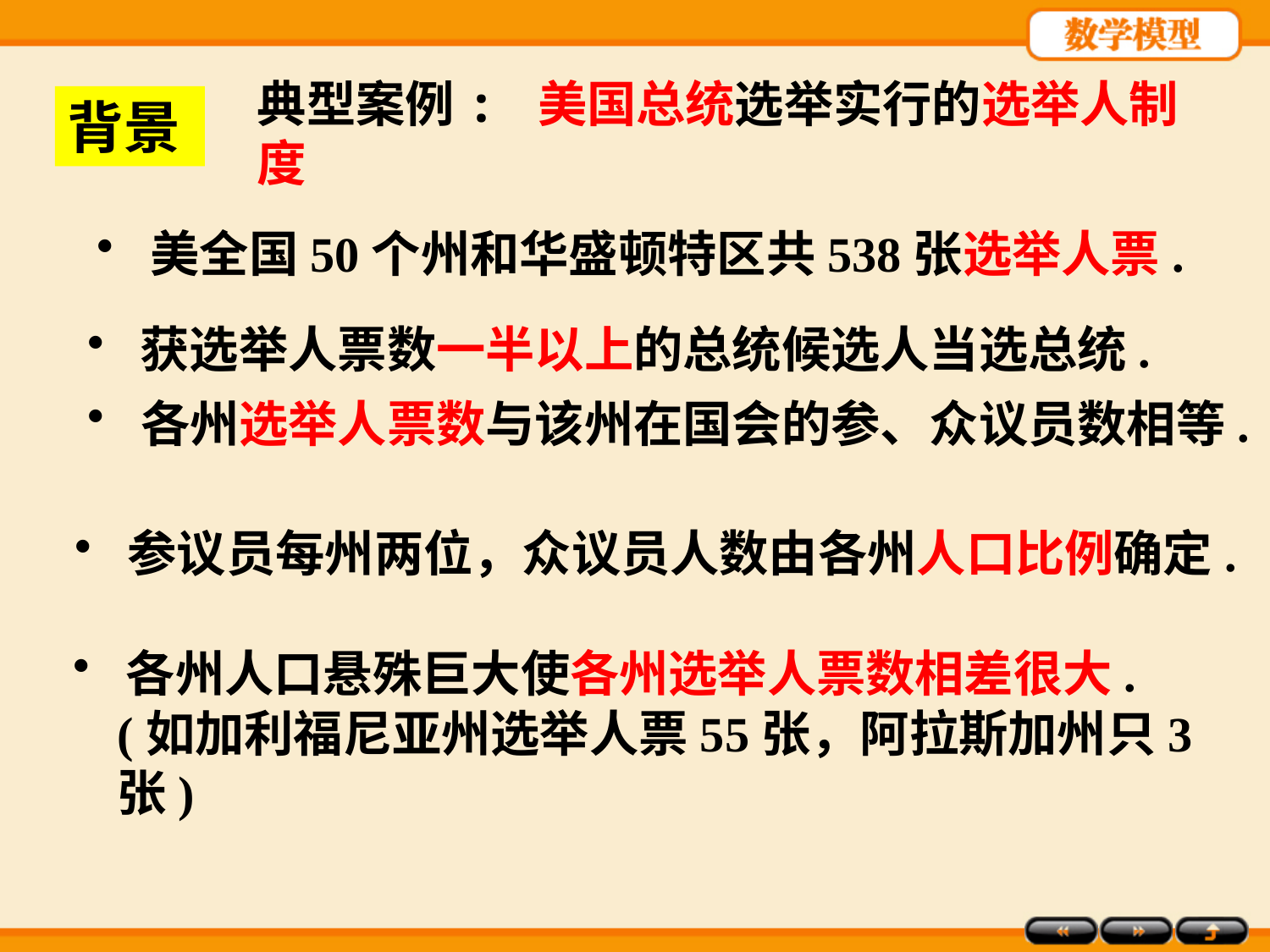

背景
典型案例: 美国总统选举实行的选举人制度
 美全国50个州和华盛顿特区共538张选举人票.
 获选举人票数一半以上的总统候选人当选总统.
 各州选举人票数与该州在国会的参、众议员数相等.
 参议员每州两位，众议员人数由各州人口比例确定.
 各州人口悬殊巨大使各州选举人票数相差很大.
(如加利福尼亚州选举人票55张，阿拉斯加州只3张)